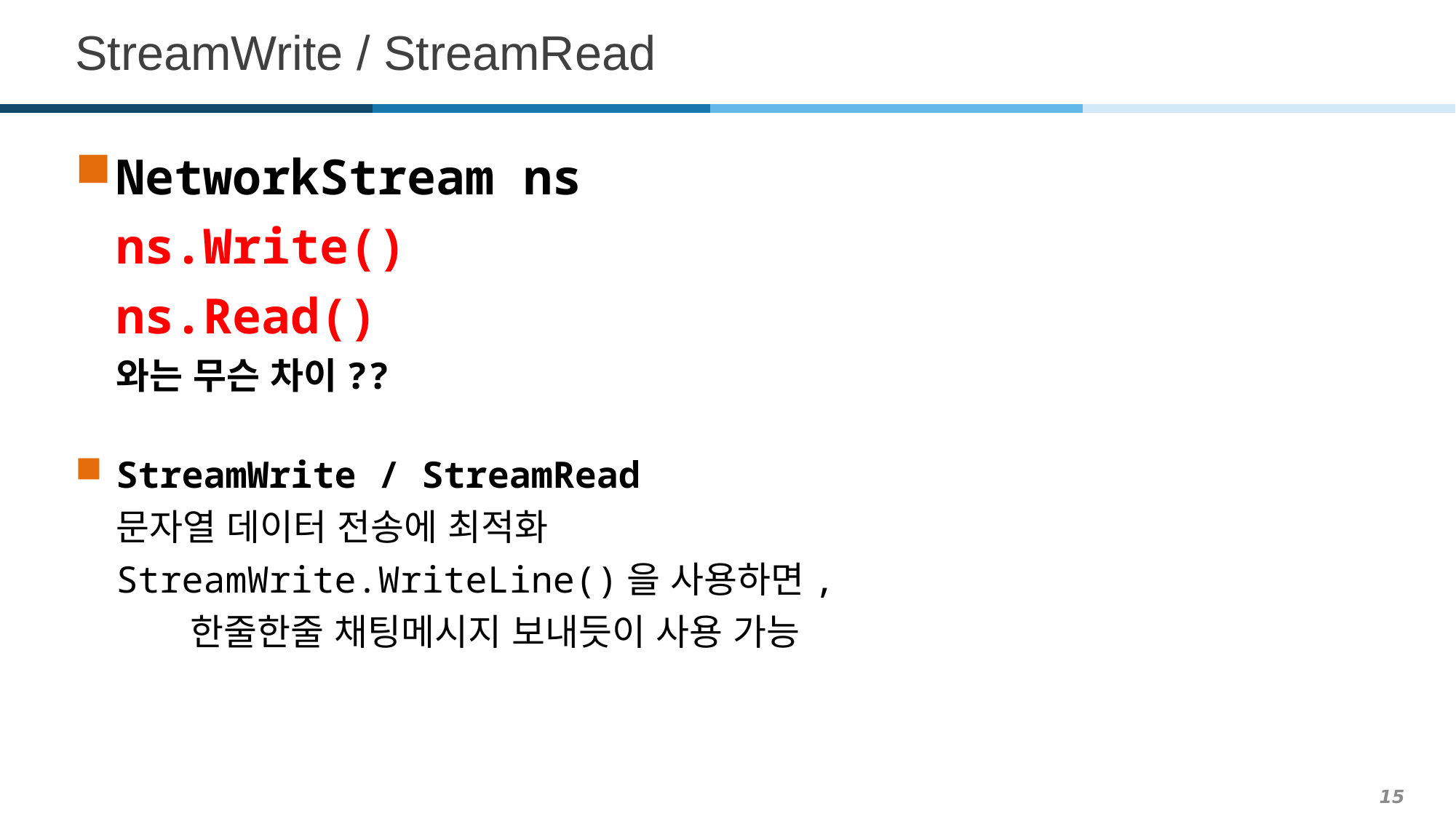

# StreamWrite / StreamRead
NetworkStream ns
ns.Write()
ns.Read()
와는 무슨 차이??
StreamWrite / StreamRead
문자열 데이터 전송에 최적화
StreamWrite.WriteLine()을 사용하면,
   한줄한줄 채팅메시지 보내듯이 사용 가능